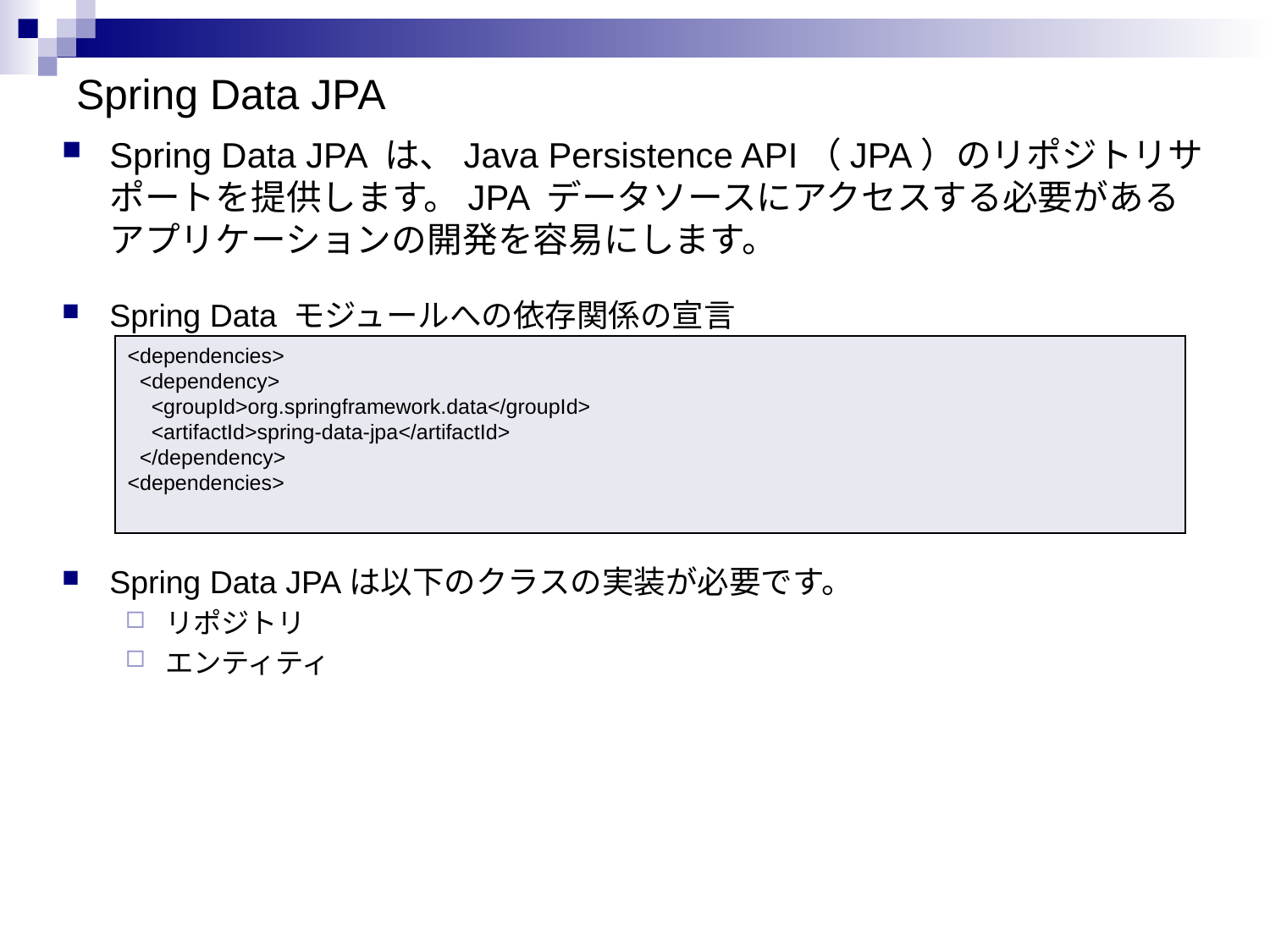

# Spring Data JPA
Spring Data JPA は、Java Persistence API（JPA）のリポジトリサポートを提供します。JPA データソースにアクセスする必要があるアプリケーションの開発を容易にします。

Spring Data モジュールへの依存関係の宣言

Spring Data JPAは以下のクラスの実装が必要です。
リポジトリ
エンティティ

<dependencies>
  <dependency>
    <groupId>org.springframework.data</groupId>
    <artifactId>spring-data-jpa</artifactId>
  </dependency>
<dependencies>